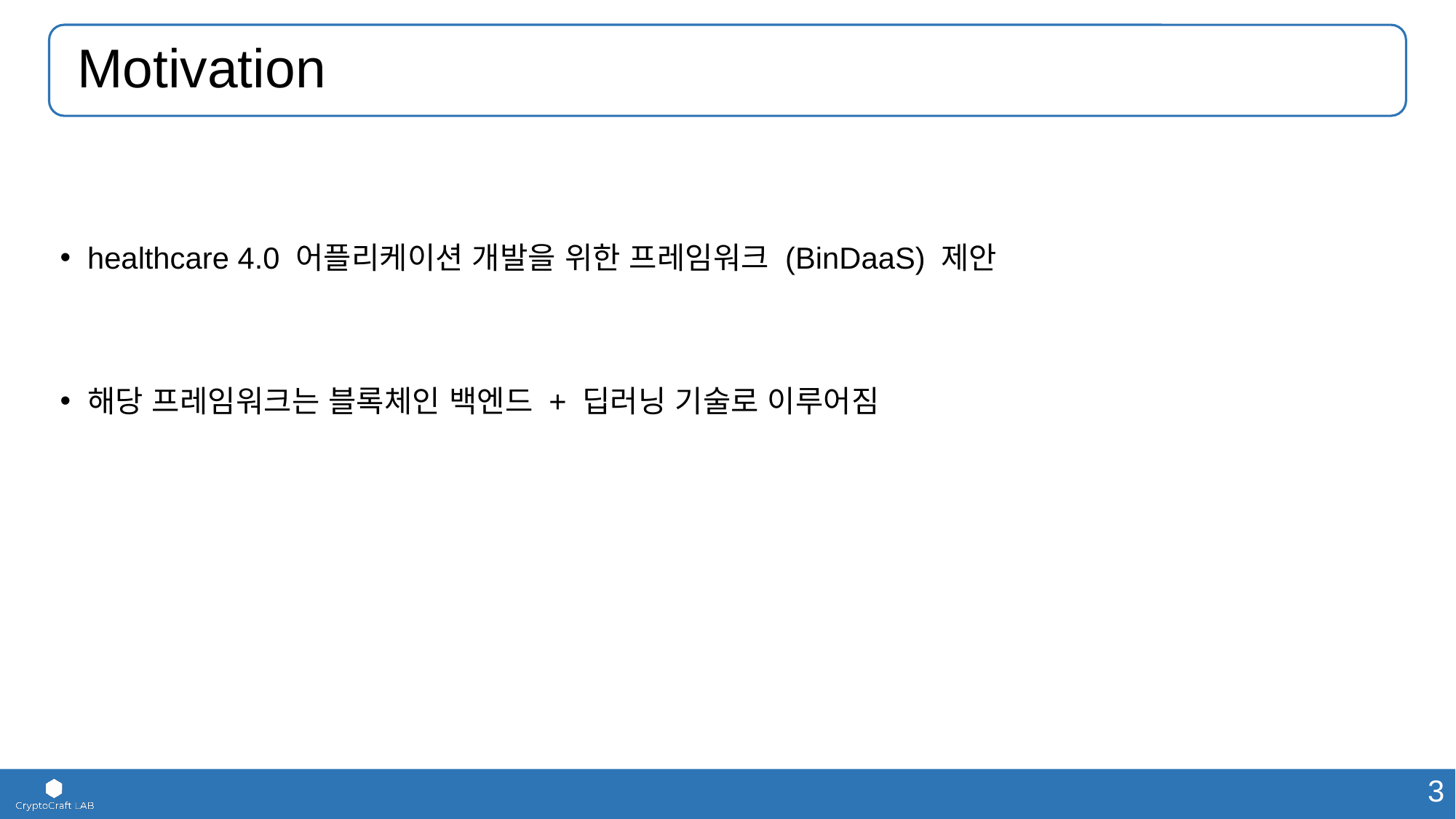

# Motivation

healthcare 4.0 어플리케이션 개발을 위한 프레임워크 (BinDaaS) 제안

해당 프레임워크는 블록체인 백엔드 + 딥러닝 기술로 이루어짐